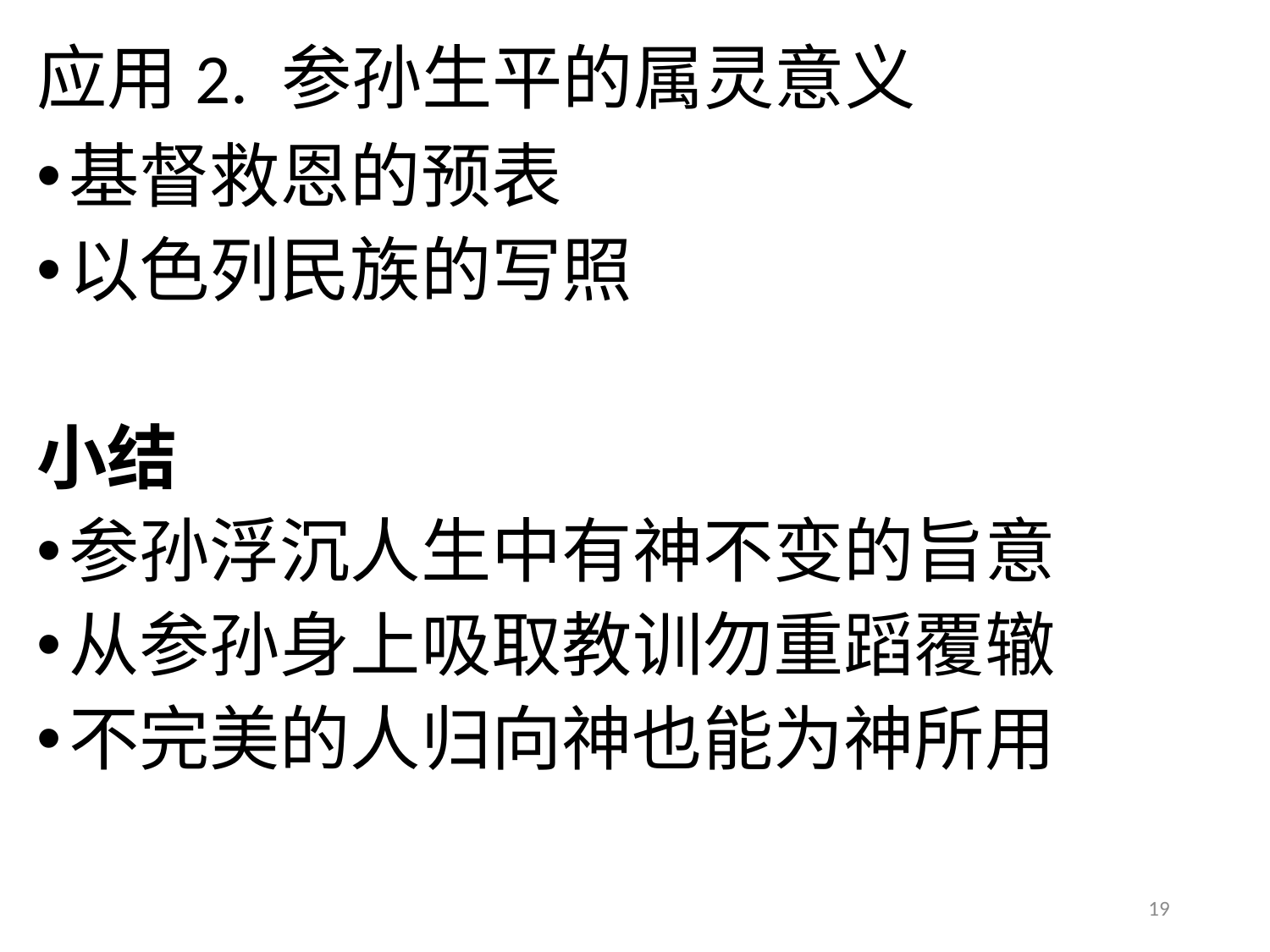

# 应用2. 参孙生平的属灵意义
基督救恩的预表
以色列民族的写照

小结
参孙浮沉人生中有神不变的旨意
从参孙身上吸取教训勿重蹈覆辙
不完美的人归向神也能为神所用
19